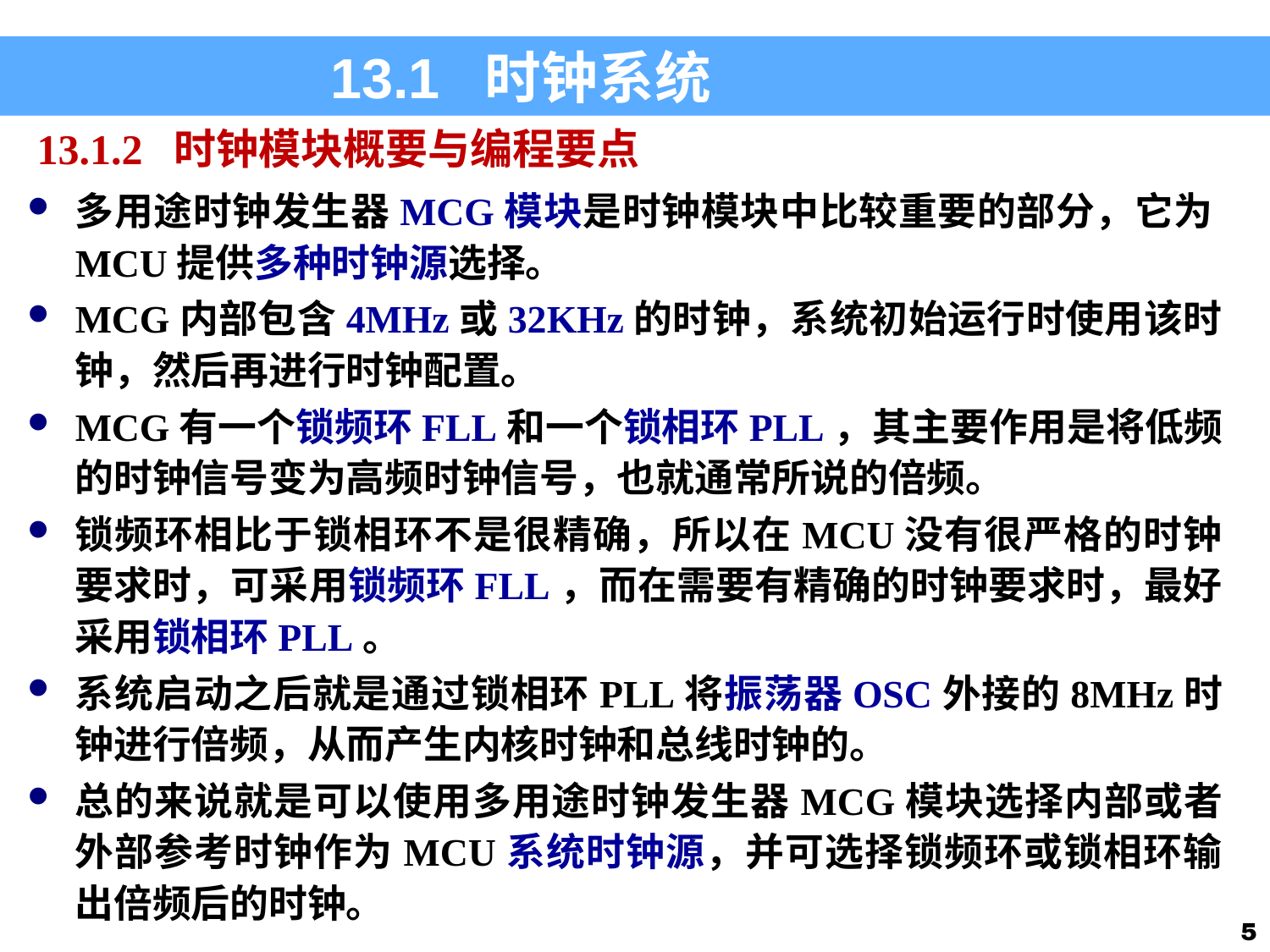

13.1  时钟系统
13.1.2  时钟模块概要与编程要点
多用途时钟发生器MCG模块是时钟模块中比较重要的部分，它为MCU提供多种时钟源选择。
MCG内部包含4MHz或32KHz的时钟，系统初始运行时使用该时钟，然后再进行时钟配置。
MCG有一个锁频环FLL和一个锁相环PLL，其主要作用是将低频的时钟信号变为高频时钟信号，也就通常所说的倍频。
锁频环相比于锁相环不是很精确，所以在MCU没有很严格的时钟要求时，可采用锁频环FLL，而在需要有精确的时钟要求时，最好采用锁相环PLL。
系统启动之后就是通过锁相环PLL将振荡器OSC外接的8MHz时钟进行倍频，从而产生内核时钟和总线时钟的。
总的来说就是可以使用多用途时钟发生器MCG模块选择内部或者外部参考时钟作为MCU系统时钟源，并可选择锁频环或锁相环输出倍频后的时钟。
5